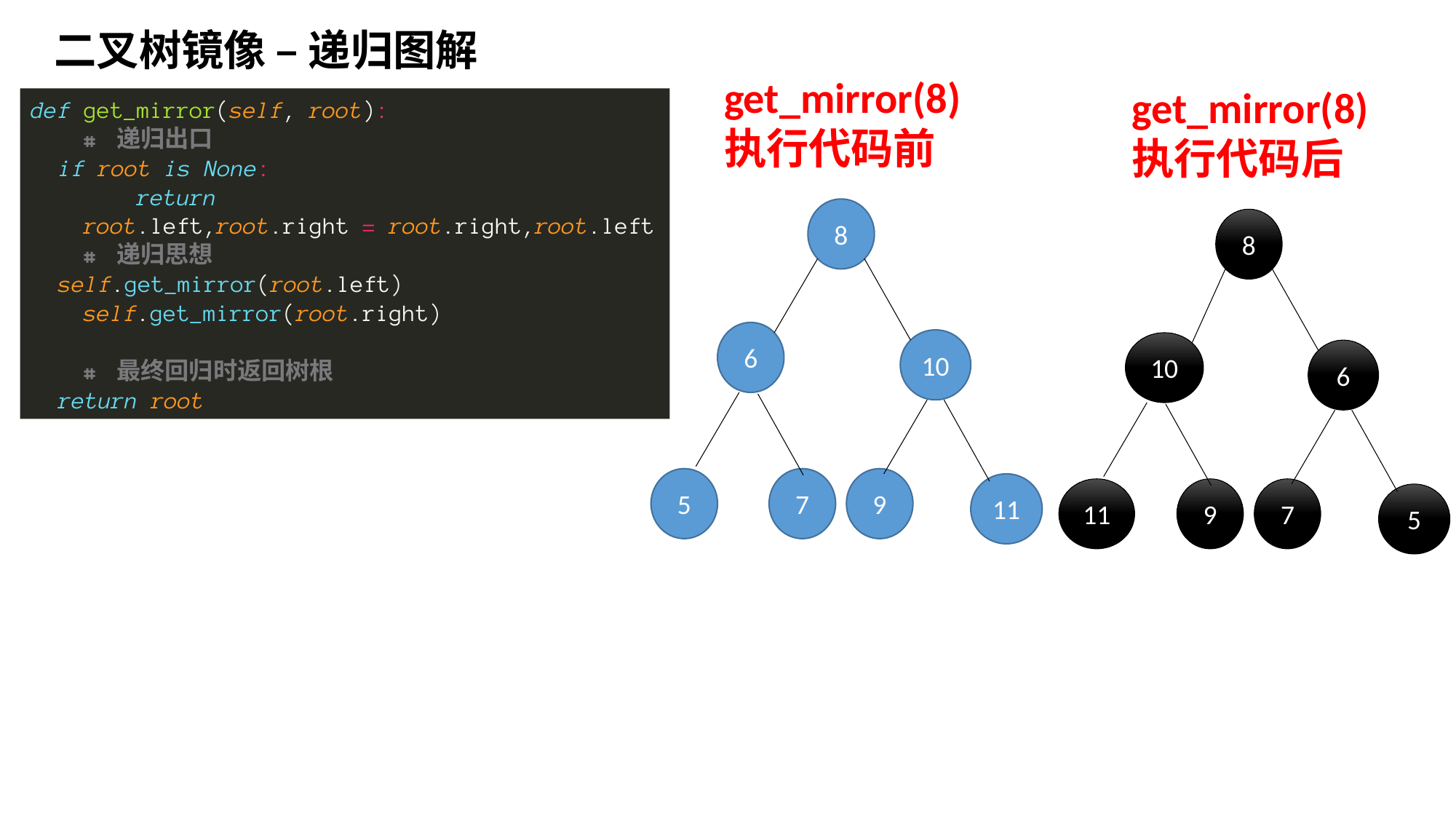

二叉树镜像 – 递归图解
get_mirror(8)
执行代码前
get_mirror(8)
执行代码后
def get_mirror(self, root):
    # 递归出口
    if root is None:
        return
    root.left,root.right = root.right,root.left
    # 递归思想
    self.get_mirror(root.left)
    self.get_mirror(root.right)
    # 最终回归时返回树根
    return root
8
8
6
10
10
6
5
7
9
11
11
9
7
5